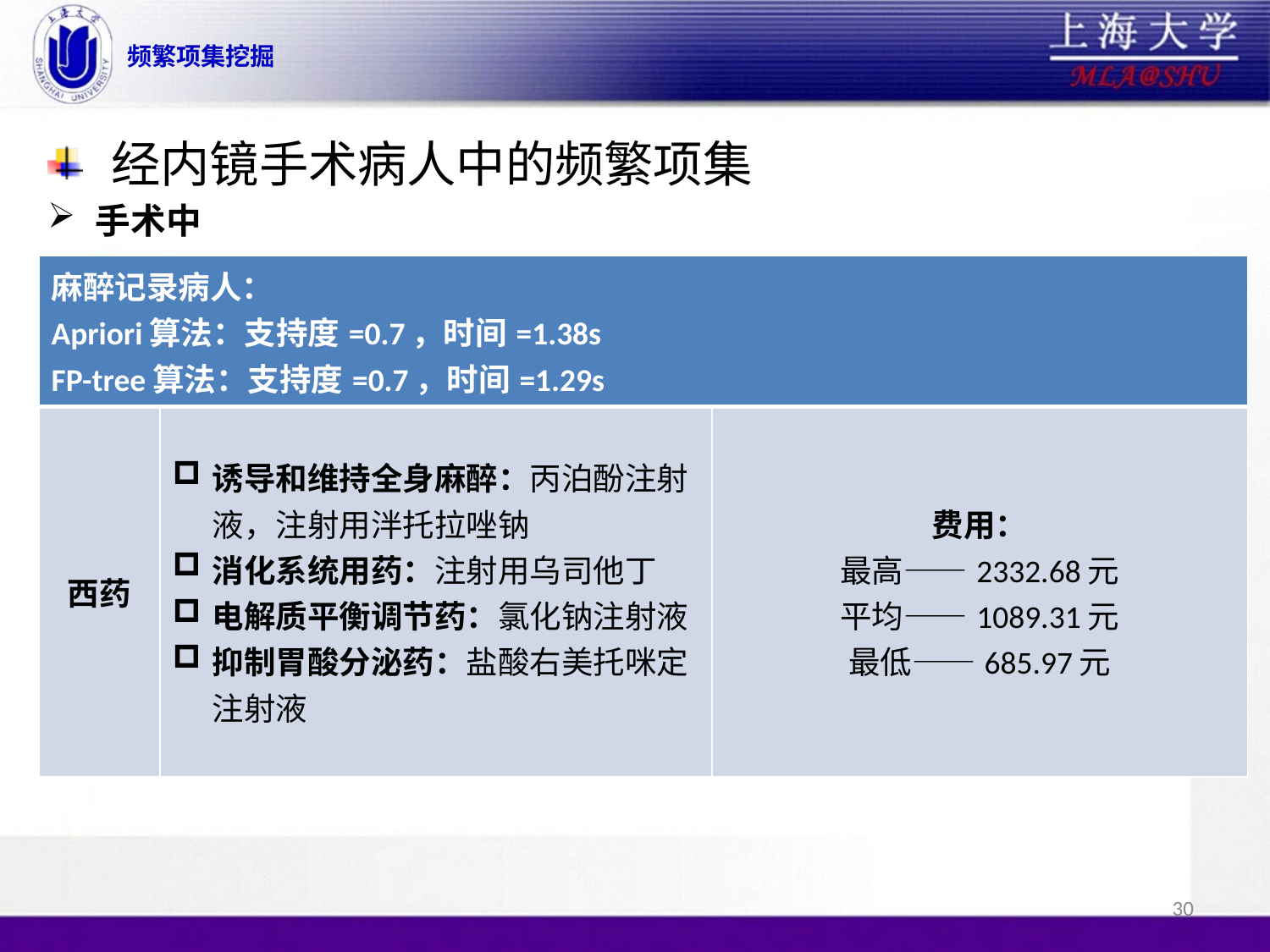

# 频繁项集挖掘
经内镜手术病人中的频繁项集
手术中
| 麻醉记录病人： Apriori算法：支持度=0.7，时间=1.38s FP-tree算法：支持度=0.7，时间=1.29s |  |  |  |
| --- | --- | --- | --- |
| 西药 | 诱导和维持全身麻醉：丙泊酚注射液，注射用泮托拉唑钠 消化系统用药：注射用乌司他丁 电解质平衡调节药：氯化钠注射液 抑制胃酸分泌药：盐酸右美托咪定注射液 |  | 费用： 最高——2332.68元 平均——1089.31元 最低——685.97元 |
30